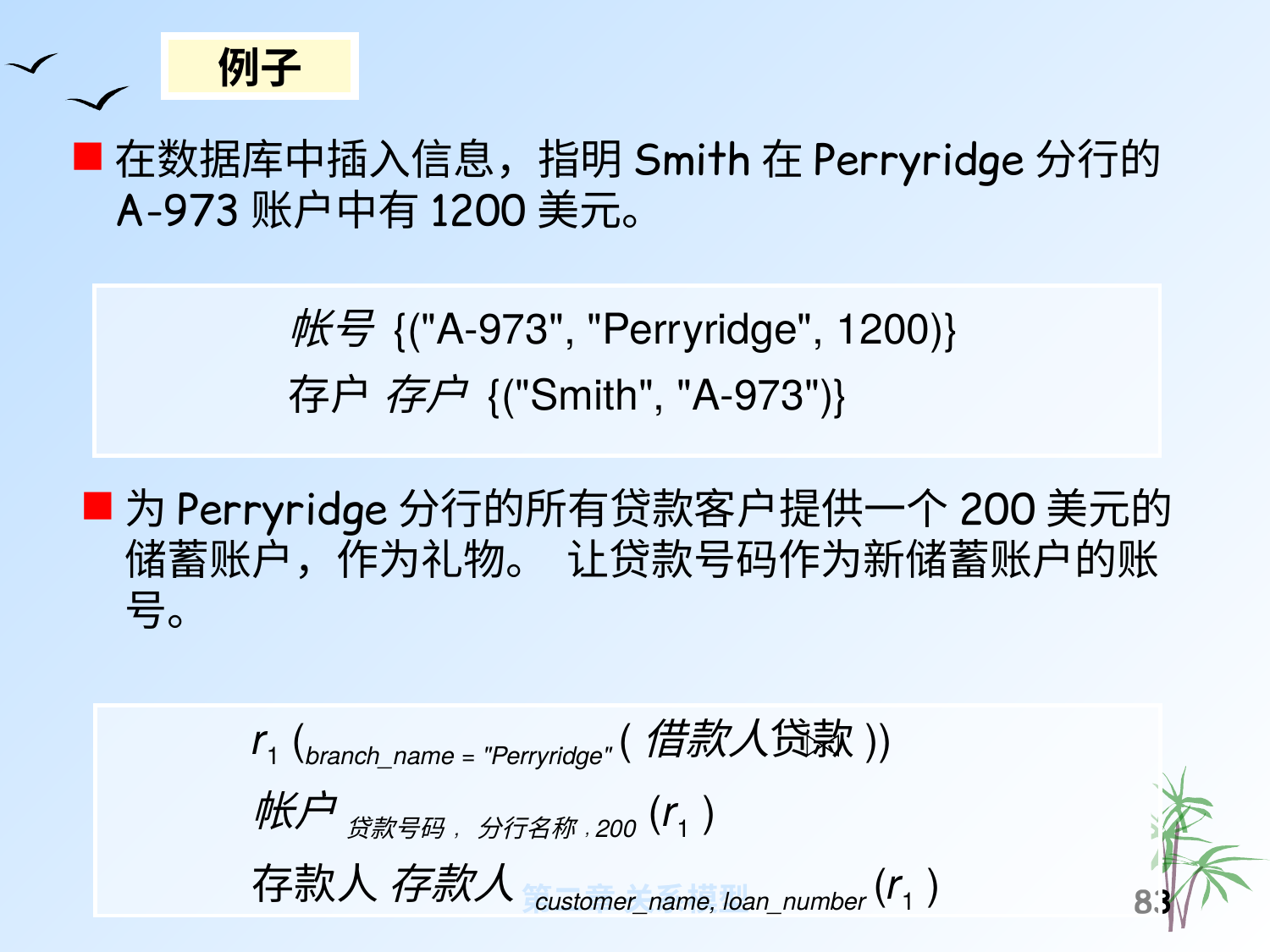

例子
在数据库中插入信息，指明Smith在Perryridge分行的A-973账户中有1200美元。

帐号 {("A-973", "Perryridge", 1200)}
存户 存户 {("Smith", "A-973")}
为Perryridge分行的所有贷款客户提供一个200美元的储蓄账户，作为礼物。  让贷款号码作为新储蓄账户的账号。

r1 (branch_name = "Perryridge" (借款人贷款))
帐户 贷款号码, 分行名称, 200 (r1 )
存款人 存款人 customer_name, loan_number (r1 )

第二章 关系模型
83